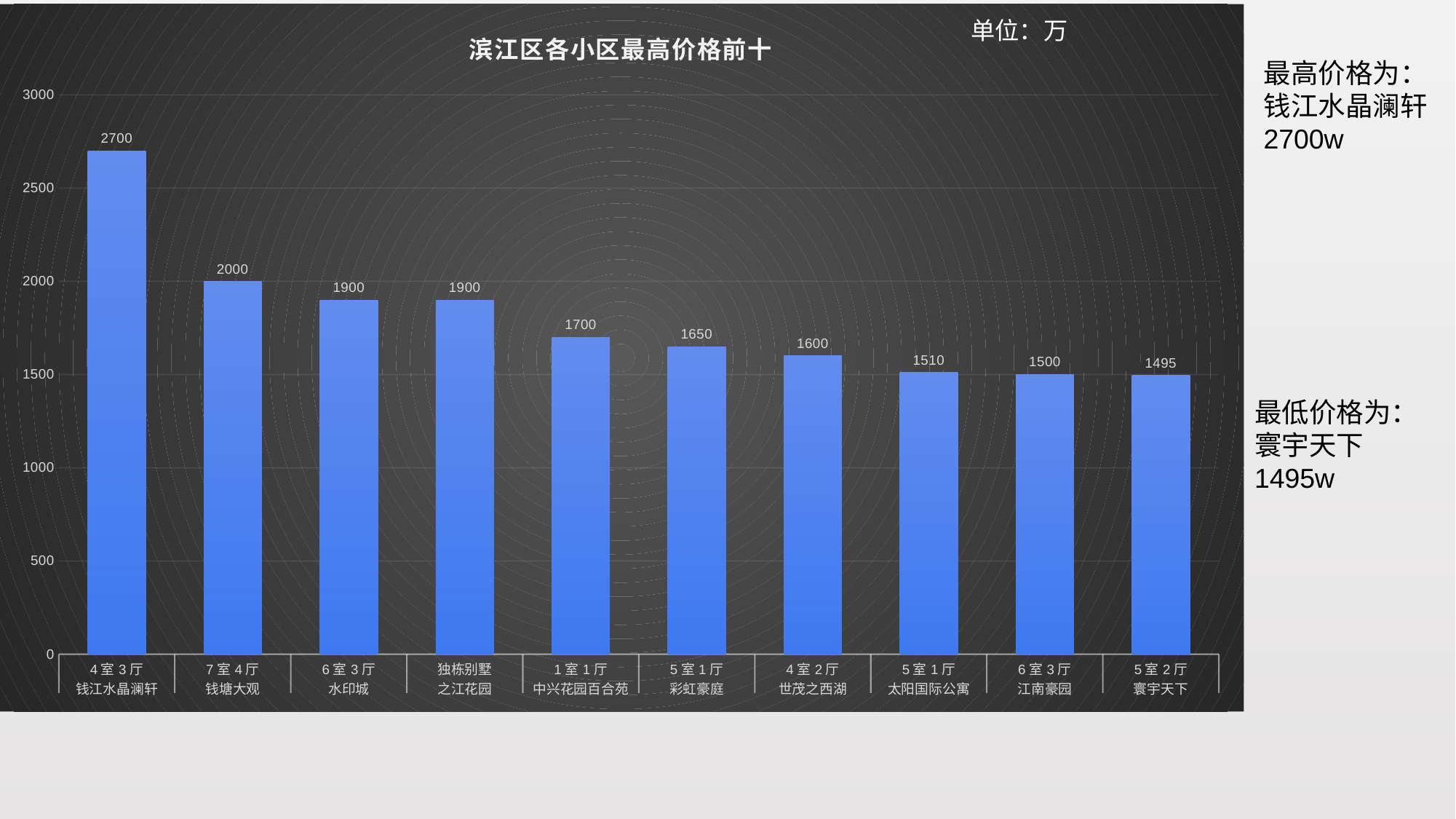

### Chart: 滨江区各小区最高价格前十

| Category |  |
|---|---|
| 4室3厅 | 2700.0 |
| 7室4厅 | 2000.0 |
| 6室3厅 | 1900.0 |
| 独栋别墅 | 1900.0 |
| 1室1厅 | 1700.0 |
| 5室1厅 | 1650.0 |
| 4室2厅 | 1600.0 |
| 5室1厅 | 1510.0 |
| 6室3厅 | 1500.0 |
| 5室2厅 | 1495.0 |
单位：万
最高价格为：
钱江水晶澜轩
2700w
最低价格为：
寰宇天下
1495w